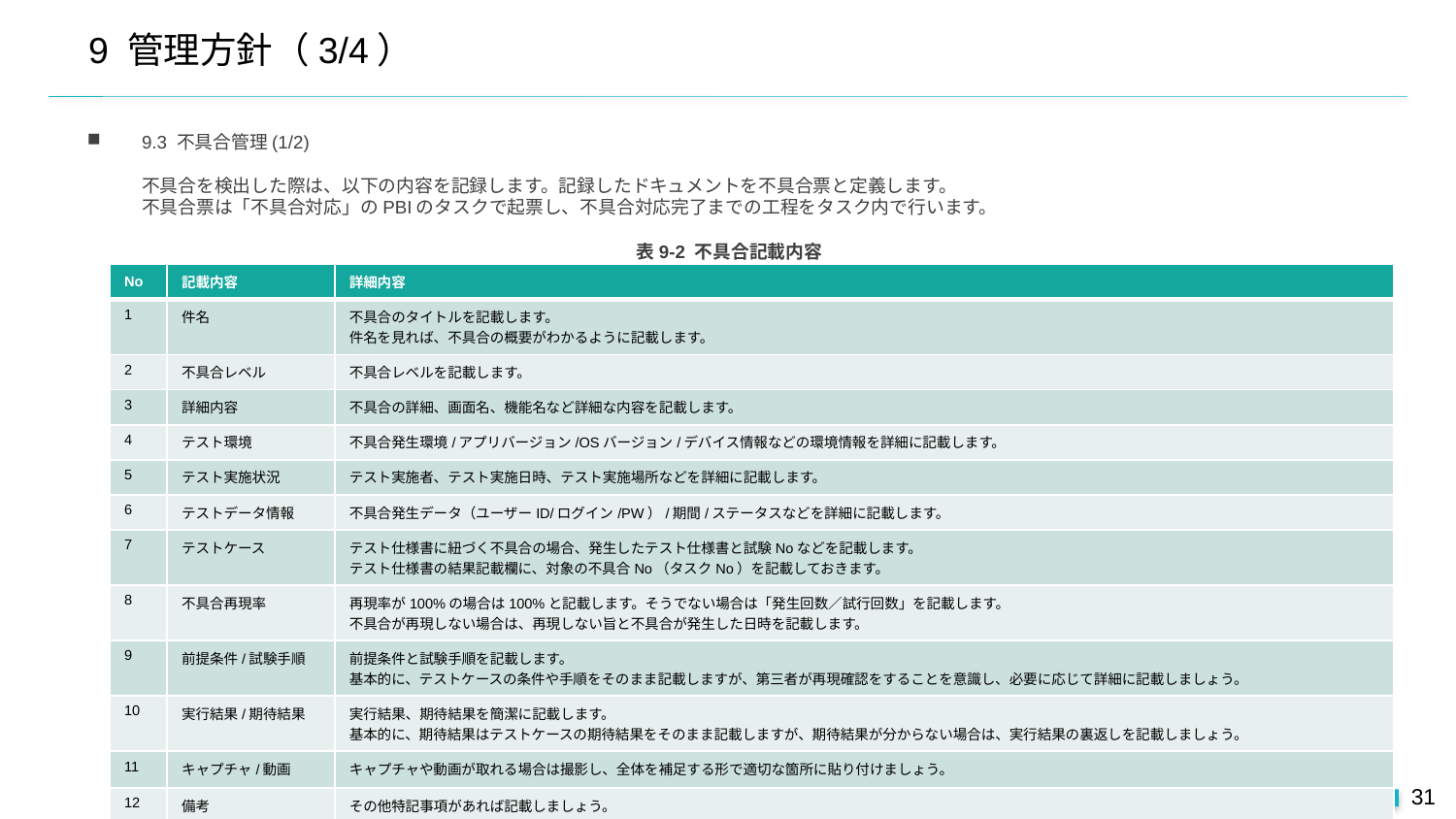

# 9 管理方針（3/4）
9.3 不具合管理(1/2)
不具合を検出した際は、以下の内容を記録します。記録したドキュメントを不具合票と定義します。
不具合票は「不具合対応」のPBIのタスクで起票し、不具合対応完了までの工程をタスク内で行います。

表9-2 不具合記載内容
| No | 記載内容 | 詳細内容 |
| --- | --- | --- |
| 1 | 件名 | 不具合のタイトルを記載します。 件名を見れば、不具合の概要がわかるように記載します。 |
| 2 | 不具合レベル | 不具合レベルを記載します。 |
| 3 | 詳細内容 | 不具合の詳細、画面名、機能名など詳細な内容を記載します。 |
| 4 | テスト環境 | 不具合発生環境/アプリバージョン/OSバージョン/デバイス情報などの環境情報を詳細に記載します。 |
| 5 | テスト実施状況 | テスト実施者、テスト実施日時、テスト実施場所などを詳細に記載します。 |
| 6 | テストデータ情報 | 不具合発生データ（ユーザーID/ログイン/PW）/期間/ステータスなどを詳細に記載します。 |
| 7 | テストケース | テスト仕様書に紐づく不具合の場合、発生したテスト仕様書と試験Noなどを記載します。 テスト仕様書の結果記載欄に、対象の不具合No（タスクNo）を記載しておきます。 |
| 8 | 不具合再現率 | 再現率が100%の場合は100%と記載します。そうでない場合は「発生回数／試行回数」を記載します。 不具合が再現しない場合は、再現しない旨と不具合が発生した日時を記載します。 |
| 9 | 前提条件/試験手順 | 前提条件と試験手順を記載します。 基本的に、テストケースの条件や手順をそのまま記載しますが、第三者が再現確認をすることを意識し、必要に応じて詳細に記載しましょう。 |
| 10 | 実行結果/期待結果 | 実行結果、期待結果を簡潔に記載します。 基本的に、期待結果はテストケースの期待結果をそのまま記載しますが、期待結果が分からない場合は、実行結果の裏返しを記載しましょう。 |
| 11 | キャプチャ/動画 | キャプチャや動画が取れる場合は撮影し、全体を補足する形で適切な箇所に貼り付けましょう。 |
| 12 | 備考 | その他特記事項があれば記載しましょう。 |